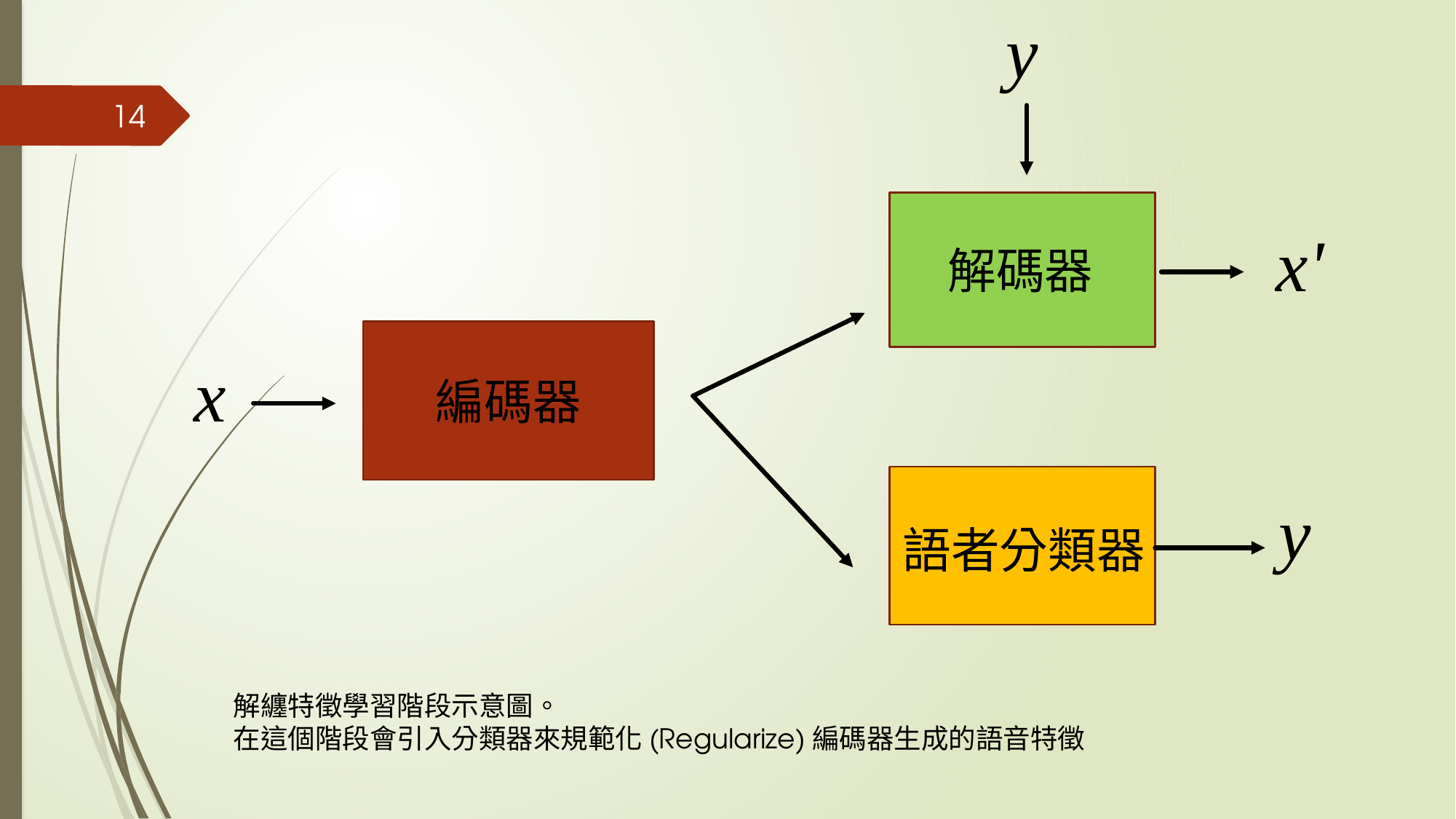

y
14

x'
解碼器

x
編碼器

y
語者分類器
解纏特徵學習階段示意圖。
在這個階段會引入分類器來規範化(Regularize)編碼器生成的語音特徵